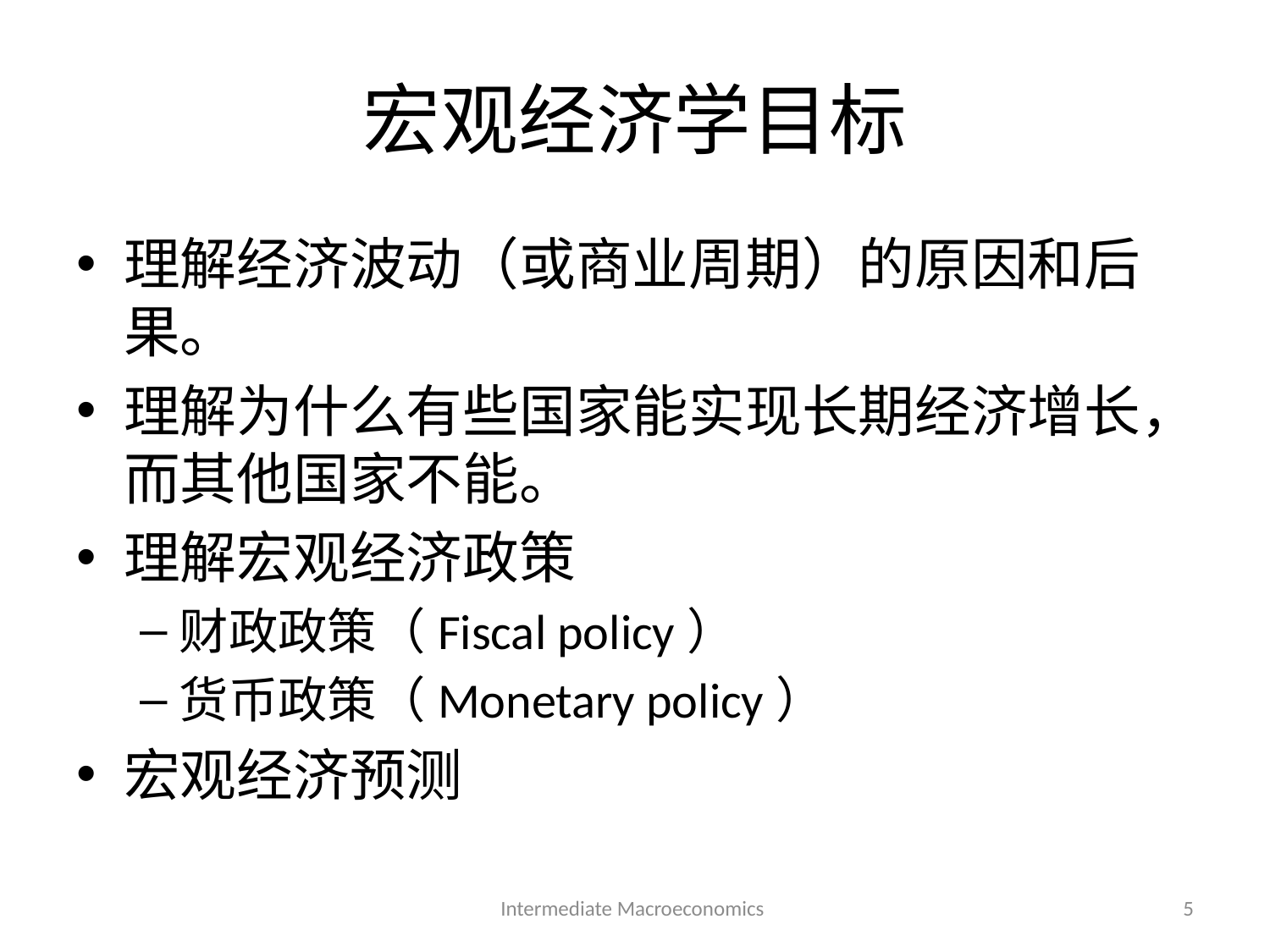

# 宏观经济学目标
理解经济波动（或商业周期）的原因和后果。
理解为什么有些国家能实现长期经济增长，而其他国家不能。
理解宏观经济政策
财政政策（Fiscal policy）
货币政策（Monetary policy）
宏观经济预测

Intermediate Macroeconomics
5